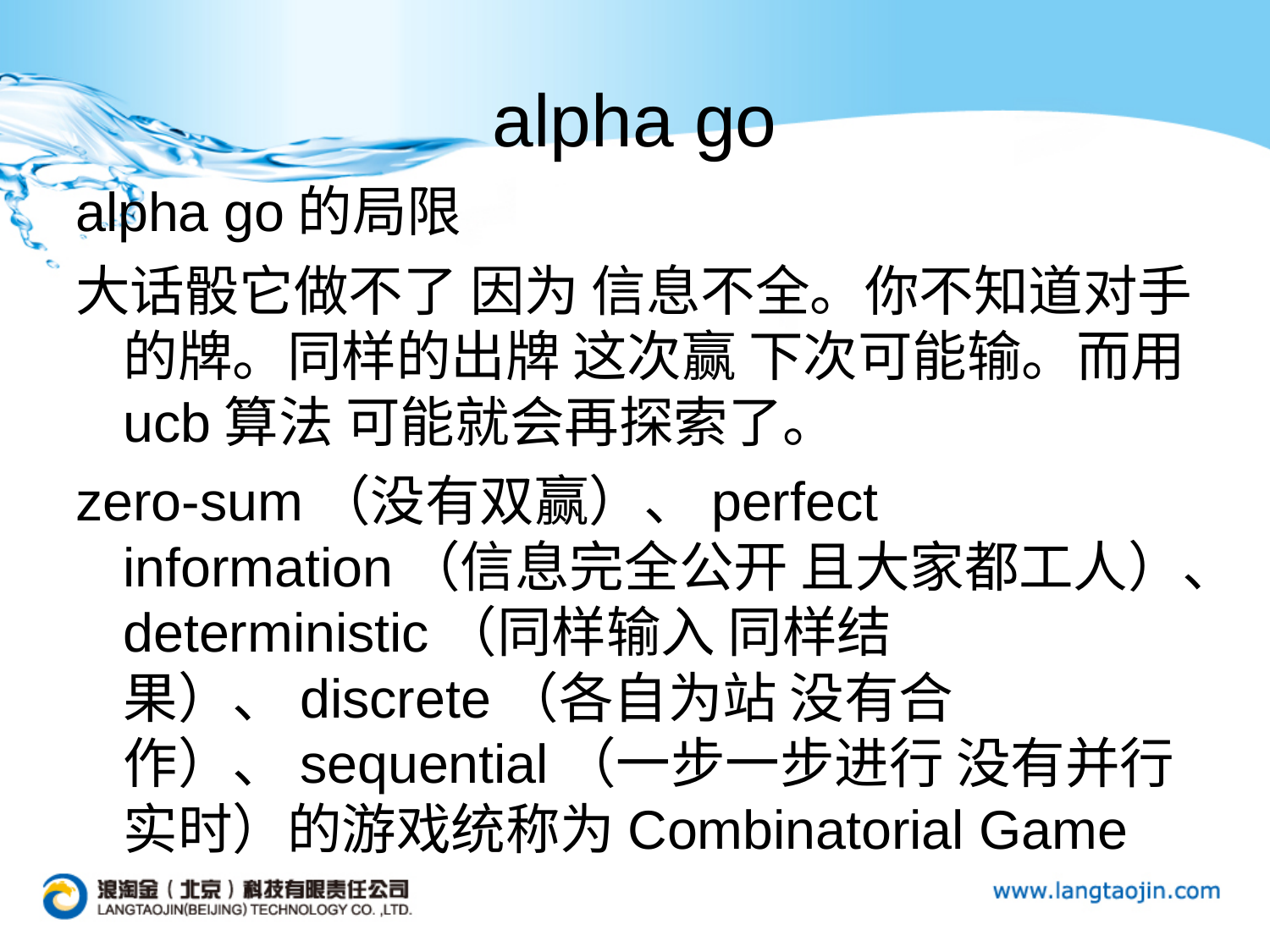

# alpha go
alpha go的局限
大话骰它做不了 因为 信息不全。你不知道对手的牌。同样的出牌 这次赢 下次可能输。而用ucb算法 可能就会再探索了。
zero-sum（没有双赢）、perfect information（信息完全公开 且大家都工人）、deterministic（同样输入 同样结果）、discrete（各自为站 没有合作）、sequential（一步一步进行 没有并行 实时）的游戏统称为Combinatorial Game